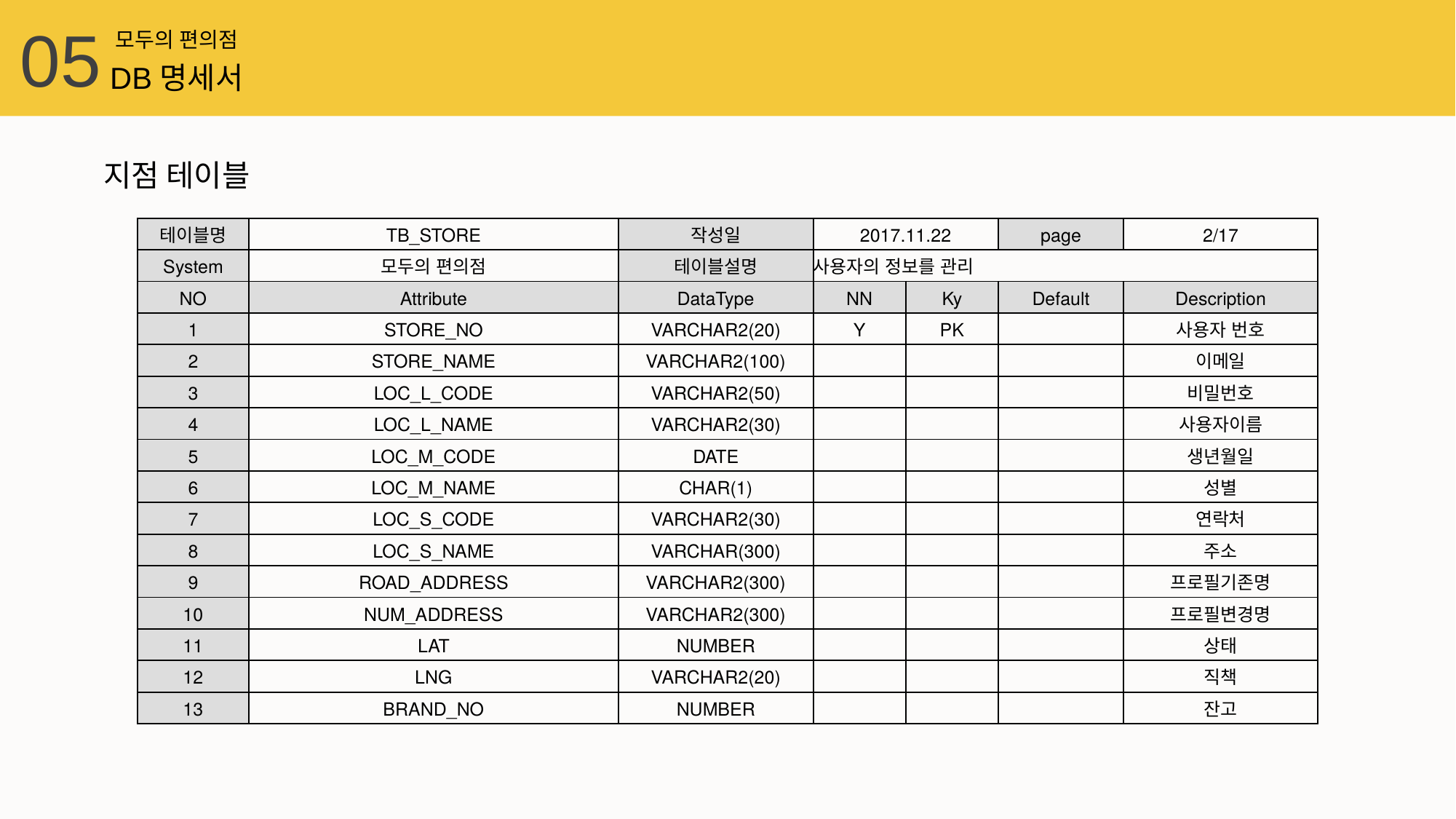

05
모두의 편의점
DB명세서
지점 테이블
| 테이블명 | TB\_STORE | 작성일 | 2017.11.22 |  | page | 2/17 |
| --- | --- | --- | --- | --- | --- | --- |
| System | 모두의 편의점 | 테이블설명 | 사용자의 정보를 관리 |  |  |  |
| NO | Attribute | DataType | NN | Ky | Default | Description |
| 1 | STORE\_NO | VARCHAR2(20) | Y | PK |  | 사용자 번호 |
| 2 | STORE\_NAME | VARCHAR2(100) |  |  |  | 이메일 |
| 3 | LOC\_L\_CODE | VARCHAR2(50) |  |  |  | 비밀번호 |
| 4 | LOC\_L\_NAME | VARCHAR2(30) |  |  |  | 사용자이름 |
| 5 | LOC\_M\_CODE | DATE |  |  |  | 생년월일 |
| 6 | LOC\_M\_NAME | CHAR(1) |  |  |  | 성별 |
| 7 | LOC\_S\_CODE | VARCHAR2(30) |  |  |  | 연락처 |
| 8 | LOC\_S\_NAME | VARCHAR(300) |  |  |  | 주소 |
| 9 | ROAD\_ADDRESS | VARCHAR2(300) |  |  |  | 프로필기존명 |
| 10 | NUM\_ADDRESS | VARCHAR2(300) |  |  |  | 프로필변경명 |
| 11 | LAT | NUMBER |  |  |  | 상태 |
| 12 | LNG | VARCHAR2(20) |  |  |  | 직책 |
| 13 | BRAND\_NO | NUMBER |  |  |  | 잔고 |